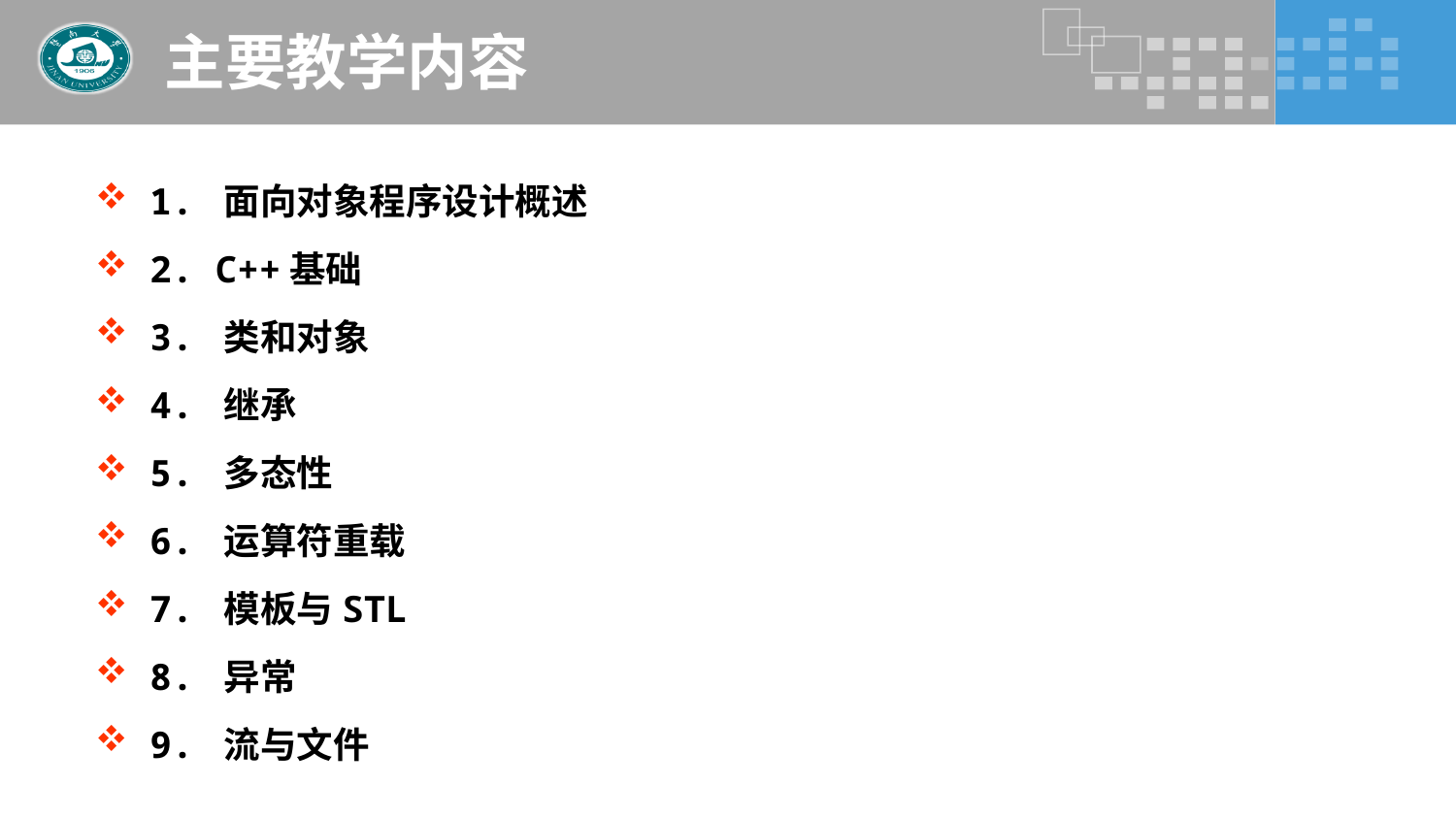

# 主要教学内容
1. 面向对象程序设计概述
2. C++基础
3. 类和对象
4. 继承
5. 多态性
6. 运算符重载
7. 模板与STL
8. 异常
9. 流与文件